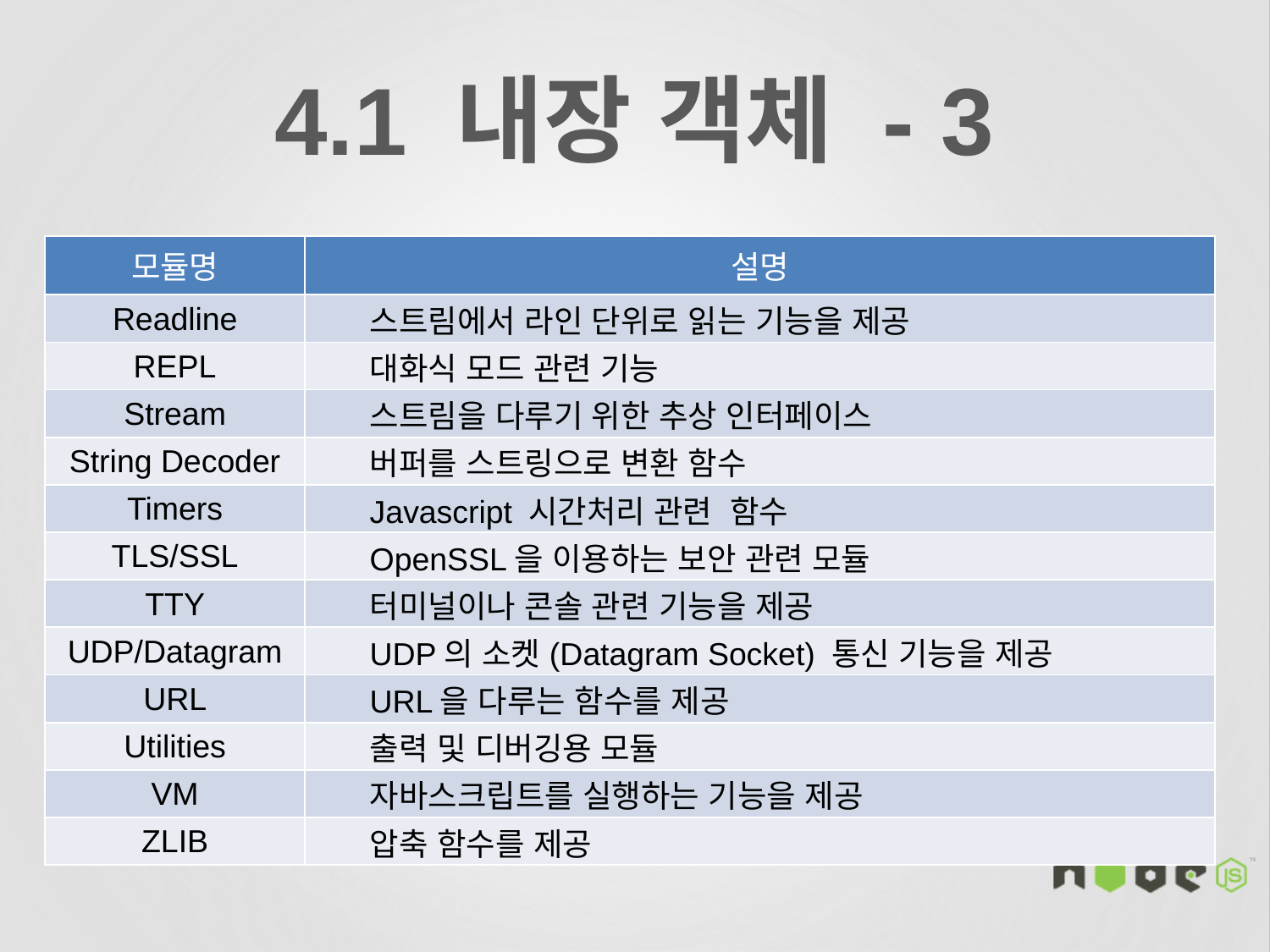

# 4.1 내장 객체 - 3
| 모듈명 | 설명 |
| --- | --- |
| Readline | 스트림에서 라인 단위로 읽는 기능을 제공 |
| REPL | 대화식 모드 관련 기능 |
| Stream | 스트림을 다루기 위한 추상 인터페이스 |
| String Decoder | 버퍼를 스트링으로 변환 함수 |
| Timers | Javascript 시간처리 관련 함수 |
| TLS/SSL | OpenSSL을 이용하는 보안 관련 모듈 |
| TTY | 터미널이나 콘솔 관련 기능을 제공 |
| UDP/Datagram | UDP의 소켓(Datagram Socket) 통신 기능을 제공 |
| URL | URL을 다루는 함수를 제공 |
| Utilities | 출력 및 디버깅용 모듈 |
| VM | 자바스크립트를 실행하는 기능을 제공 |
| ZLIB | 압축 함수를 제공 |